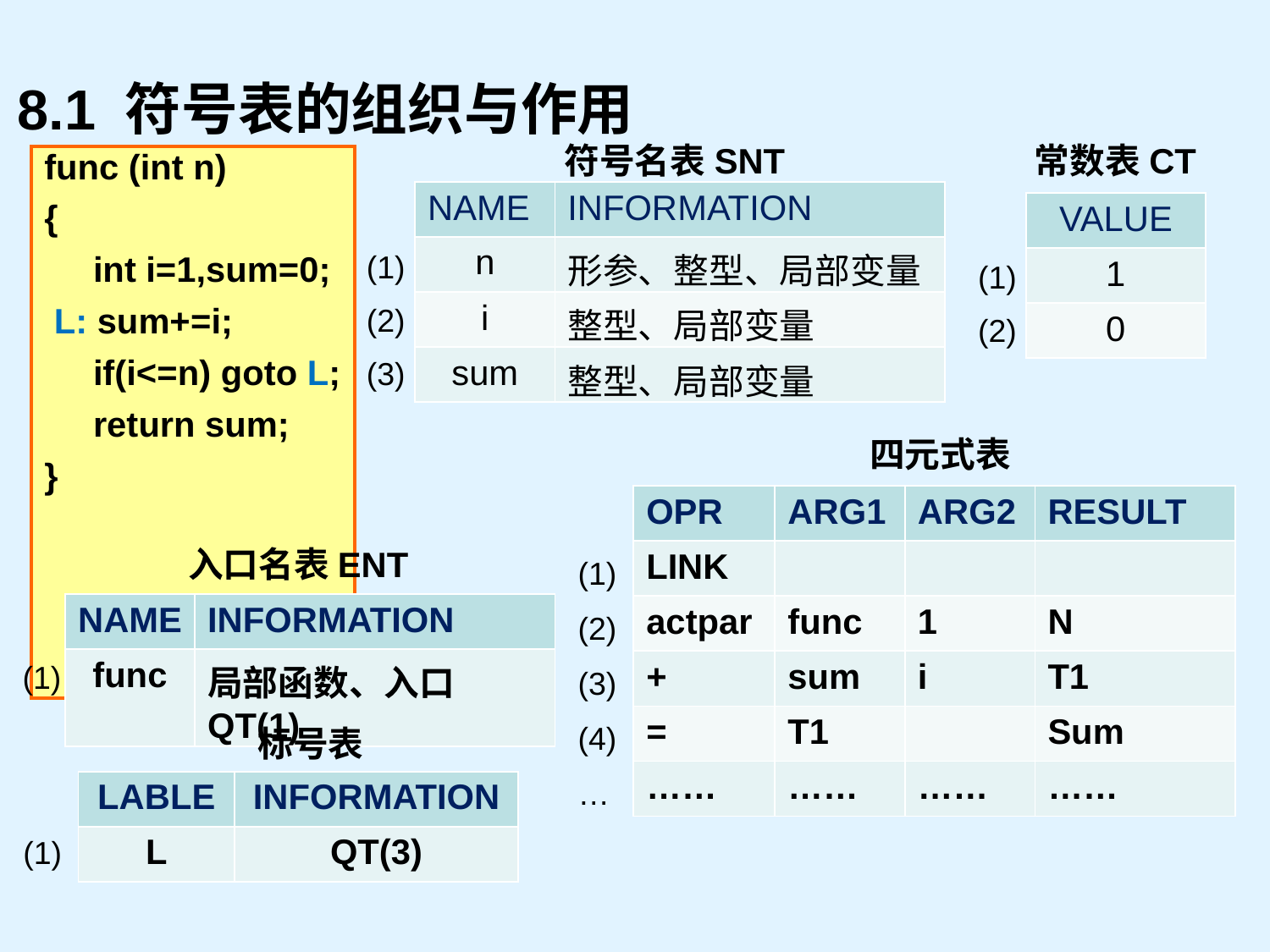

# 8.1 符号表的组织与作用
符号名表SNT
常数表CT
func (int n)
{
     int i=1,sum=0;
 L: sum+=i;
     if(i<=n) goto L;
     return sum;
}
| NAME | INFORMATION |
| --- | --- |
| n | 形参、整型、局部变量 |
| i | 整型、局部变量 |
| sum | 整型、局部变量 |
| VALUE |
| --- |
| 1 |
| 0 |
(1)
(2)
(3)
(1)
(2)
四元式表
| OPR | ARG1 | ARG2 | RESULT |
| --- | --- | --- | --- |
| LINK |  |  |  |
| actpar | func | 1 | N |
| + | sum | i | T1 |
| = | T1 |  | Sum |
| …… | …… | …… | …… |
(1)
(2)
(3)
(4)
…
入口名表ENT
| NAME | INFORMATION |
| --- | --- |
| func | 局部函数、入口QT(1) |
(1)
标号表
| LABLE | INFORMATION |
| --- | --- |
| L | QT(3) |
(1)